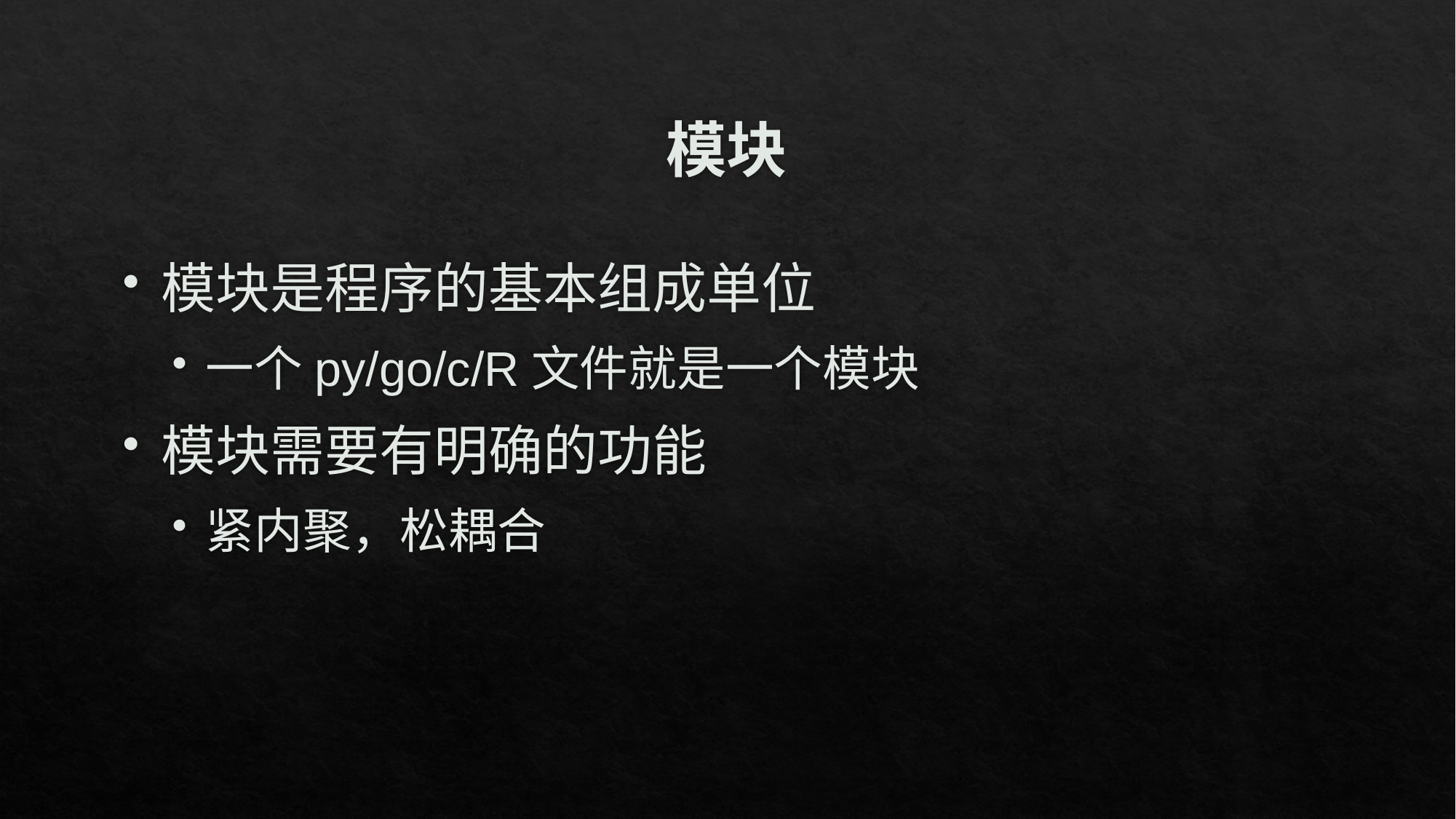

# 模块
模块是程序的基本组成单位
一个py/go/c/R文件就是一个模块
模块需要有明确的功能
紧内聚，松耦合